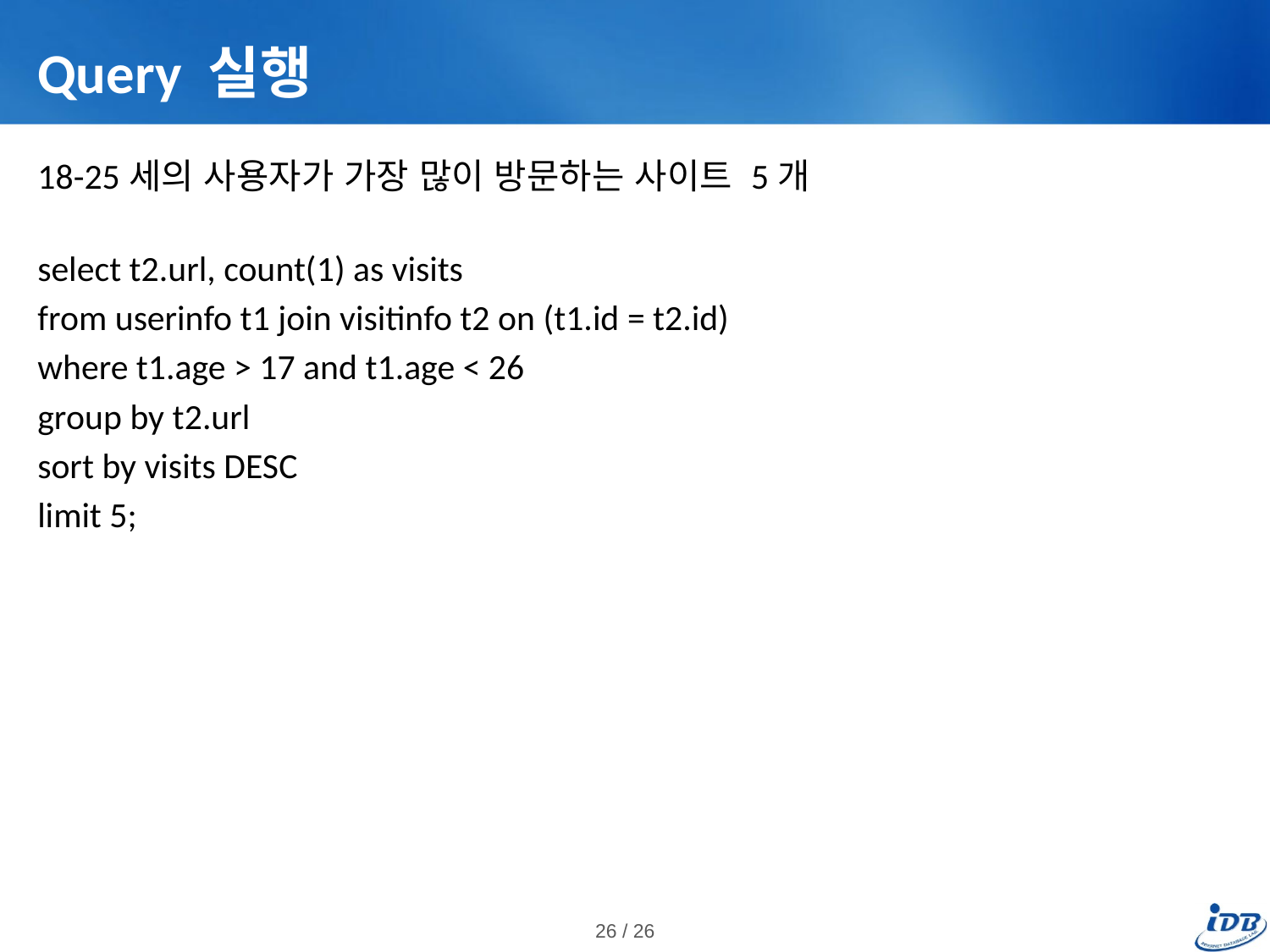

# Query 실행
18-25세의 사용자가 가장 많이 방문하는 사이트 5개
select t2.url, count(1) as visits
from userinfo t1 join visitinfo t2 on (t1.id = t2.id)
where t1.age > 17 and t1.age < 26
group by t2.url
sort by visits DESC
limit 5;